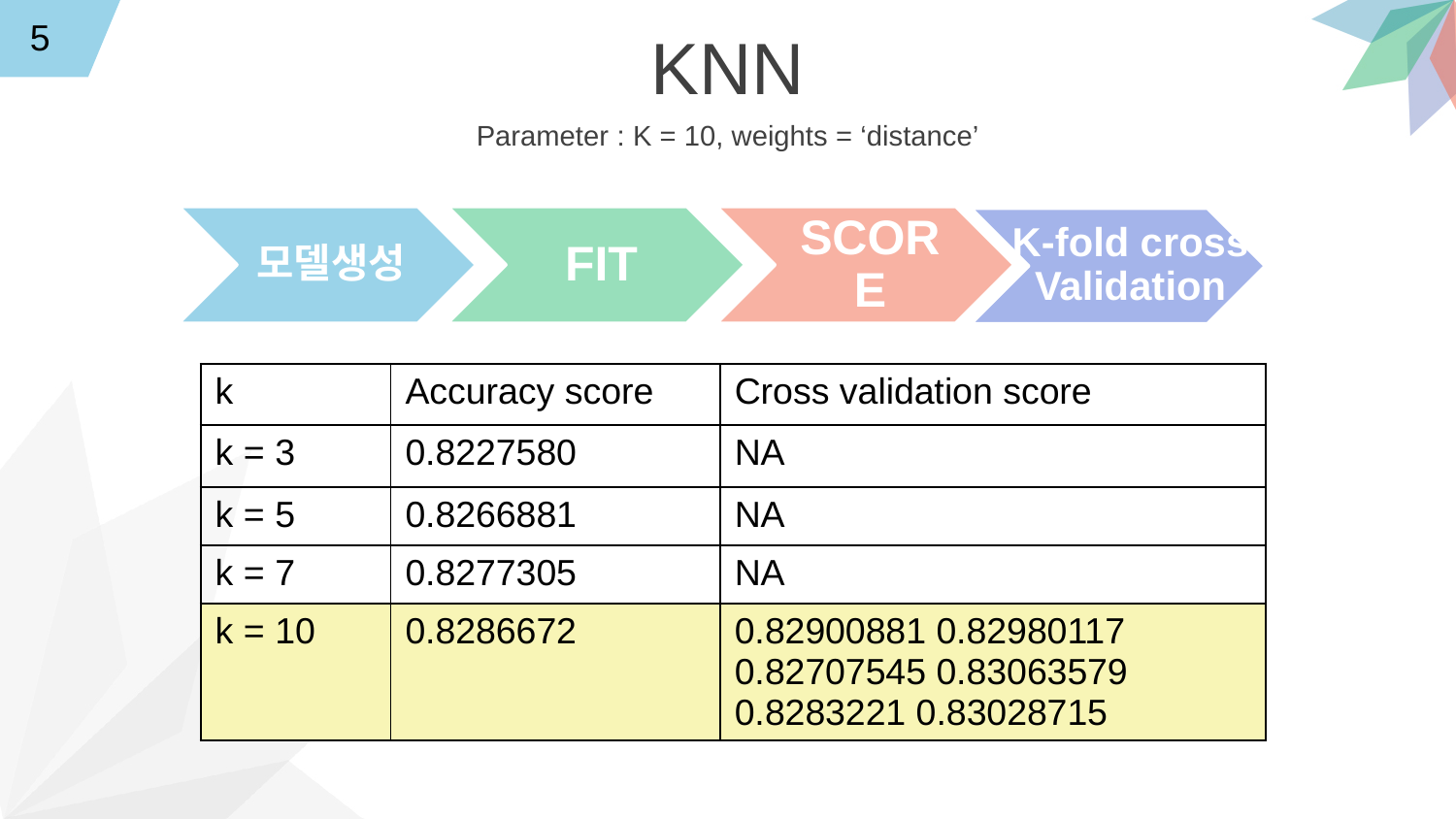

5
KNN
모델생성
FIT
SCORE
K-fold cross Validation

Parameter : K = 10, weights = ‘distance’
| k | Accuracy score | Cross validation score |
| --- | --- | --- |
| k = 3 | 0.8227580 | NA |
| k = 5 | 0.8266881 | NA |
| k = 7 | 0.8277305 | NA |
| k = 10 | 0.8286672 | 0.82900881 0.82980117 0.82707545 0.83063579 0.8283221 0.83028715 |